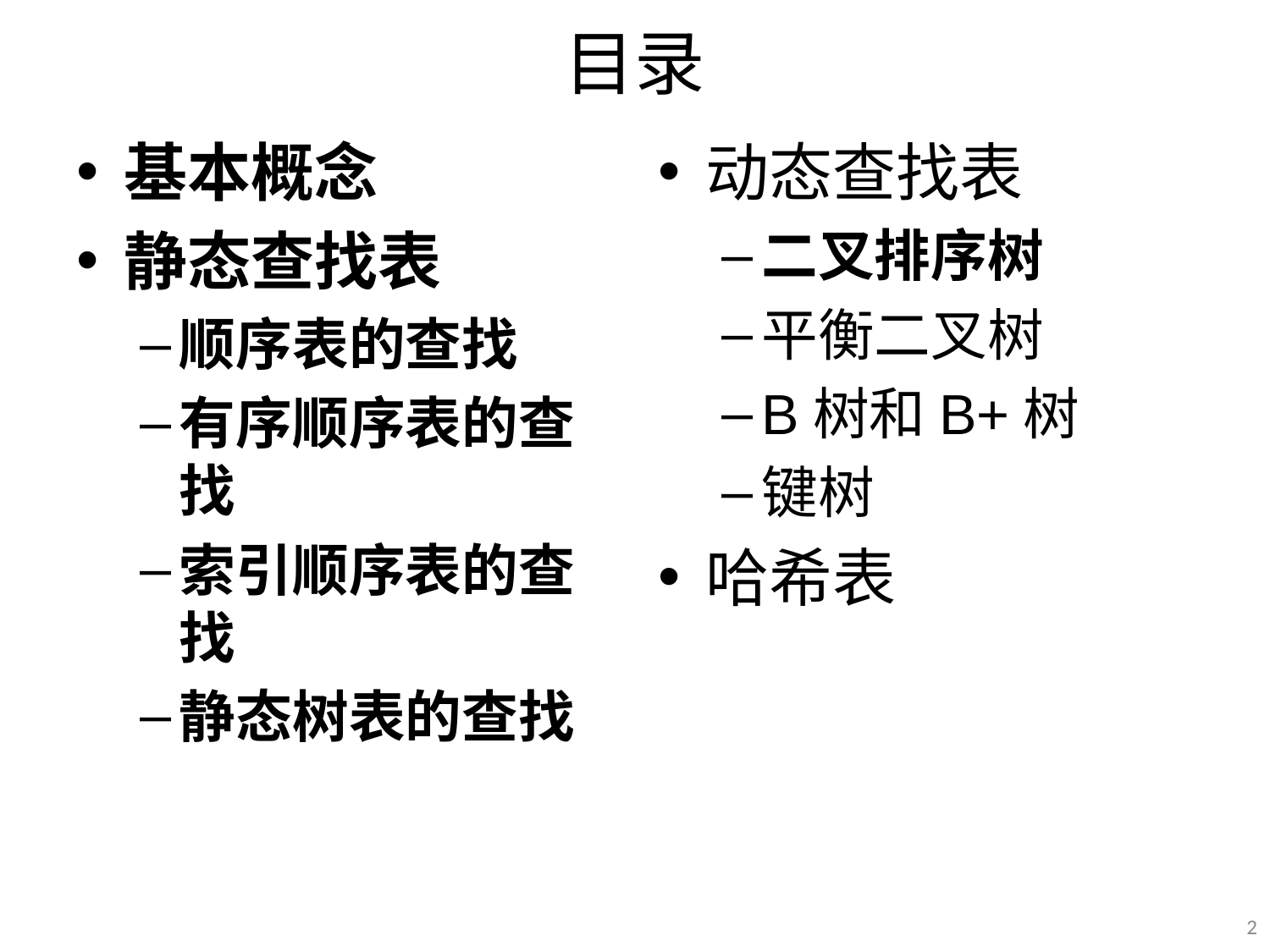

# 目录
基本概念
静态查找表
顺序表的查找
有序顺序表的查找
索引顺序表的查找
静态树表的查找

动态查找表
二叉排序树
平衡二叉树
B树和B+树
键树
哈希表

2